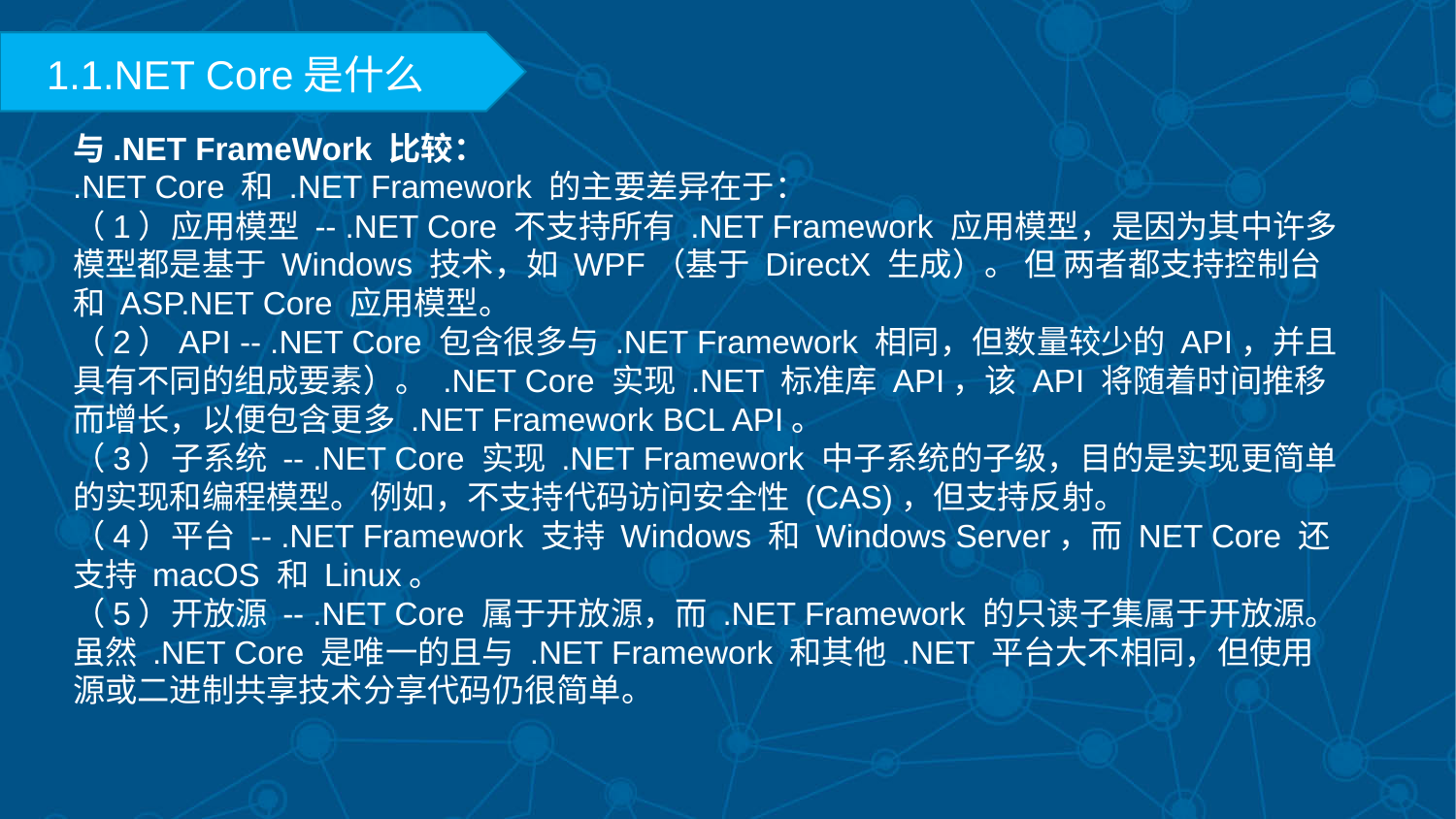

1.1.NET Core是什么
与.NET FrameWork 比较：
.NET Core 和 .NET Framework 的主要差异在于：
（1）应用模型 -- .NET Core 不支持所有 .NET Framework 应用模型，是因为其中许多模型都是基于 Windows 技术，如 WPF（基于 DirectX 生成）。 但 两者都支持控制台和 ASP.NET Core 应用模型。
（2）API -- .NET Core 包含很多与 .NET Framework 相同，但数量较少的 API，并且具有不同的组成要素）。 .NET Core 实现 .NET 标准库 API，该 API 将随着时间推移而增长，以便包含更多 .NET Framework BCL API。
（3）子系统 -- .NET Core 实现 .NET Framework 中子系统的子级，目的是实现更简单的实现和编程模型。 例如，不支持代码访问安全性 (CAS)，但支持反射。
（4）平台 -- .NET Framework 支持 Windows 和 Windows Server，而 NET Core 还支持 macOS 和 Linux。
（5）开放源 -- .NET Core 属于开放源，而 .NET Framework 的只读子集属于开放源。
虽然 .NET Core 是唯一的且与 .NET Framework 和其他 .NET 平台大不相同，但使用源或二进制共享技术分享代码仍很简单。